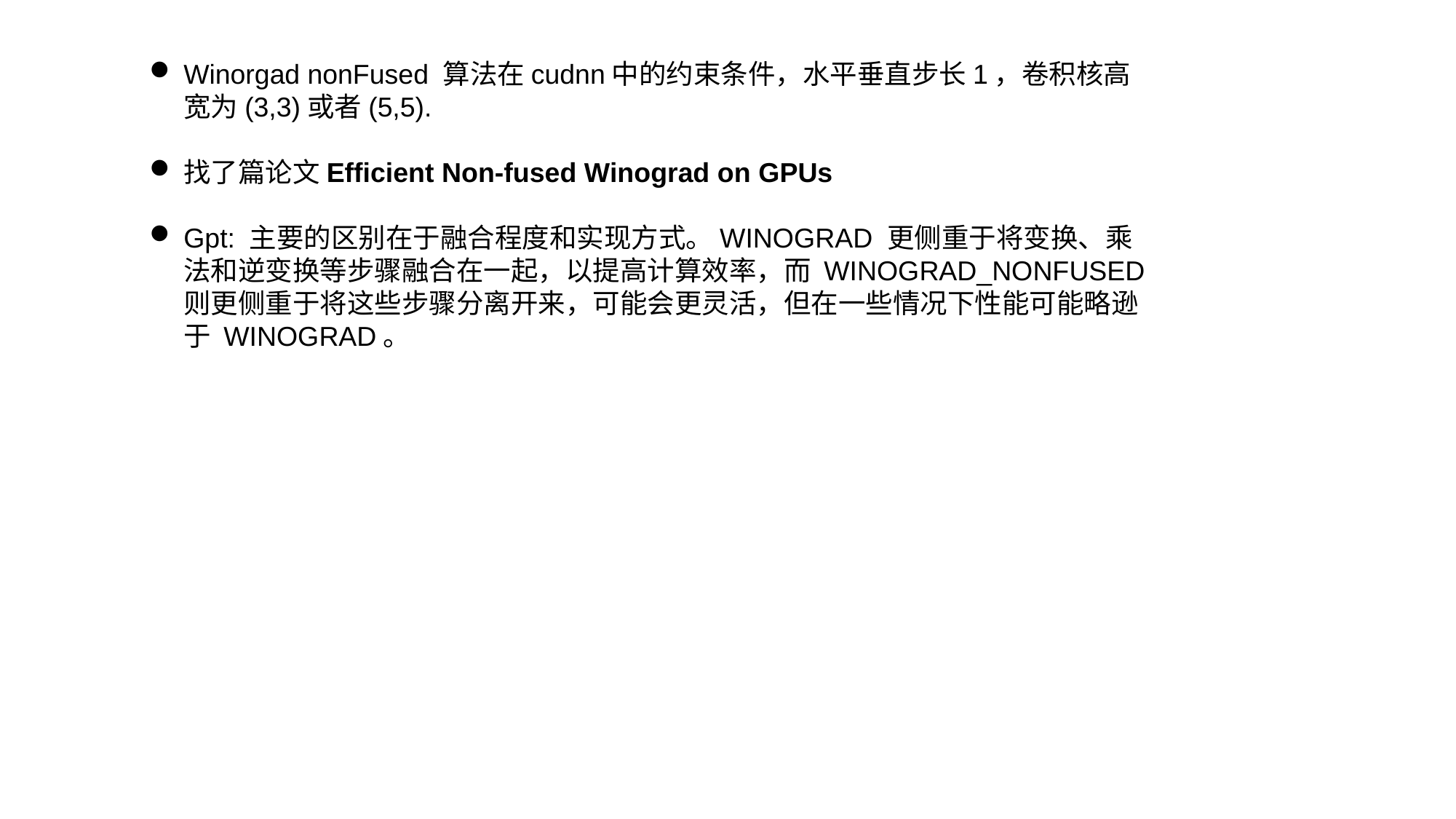

Winorgad nonFused 算法在cudnn中的约束条件，水平垂直步长1，卷积核高宽为(3,3)或者(5,5).

找了篇论文Efficient Non-fused Winograd on GPUs

Gpt: 主要的区别在于融合程度和实现方式。WINOGRAD 更侧重于将变换、乘法和逆变换等步骤融合在一起，以提高计算效率，而 WINOGRAD_NONFUSED 则更侧重于将这些步骤分离开来，可能会更灵活，但在一些情况下性能可能略逊于 WINOGRAD。